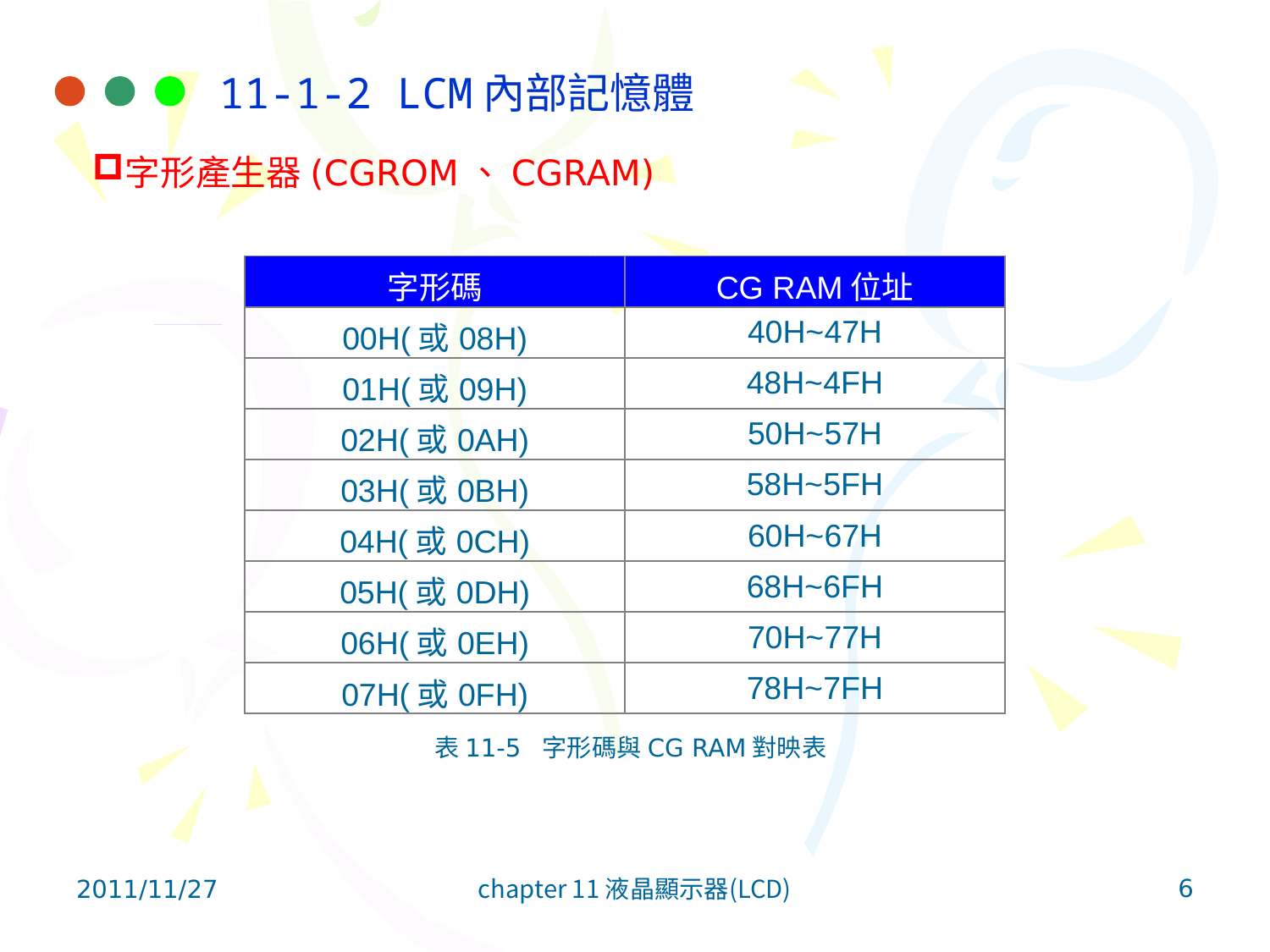

11-1-2 LCM內部記憶體

字形產生器(CGROM、CGRAM)
| 字形碼 | CG RAM位址 |
| --- | --- |
| 00H(或08H) | 40H~47H |
| 01H(或09H) | 48H~4FH |
| 02H(或0AH) | 50H~57H |
| 03H(或0BH) | 58H~5FH |
| 04H(或0CH) | 60H~67H |
| 05H(或0DH) | 68H~6FH |
| 06H(或0EH) | 70H~77H |
| 07H(或0FH) | 78H~7FH |

表11-5  字形碼與CG RAM對映表
6
2011/11/27
chapter 11 液晶顯示器(LCD)